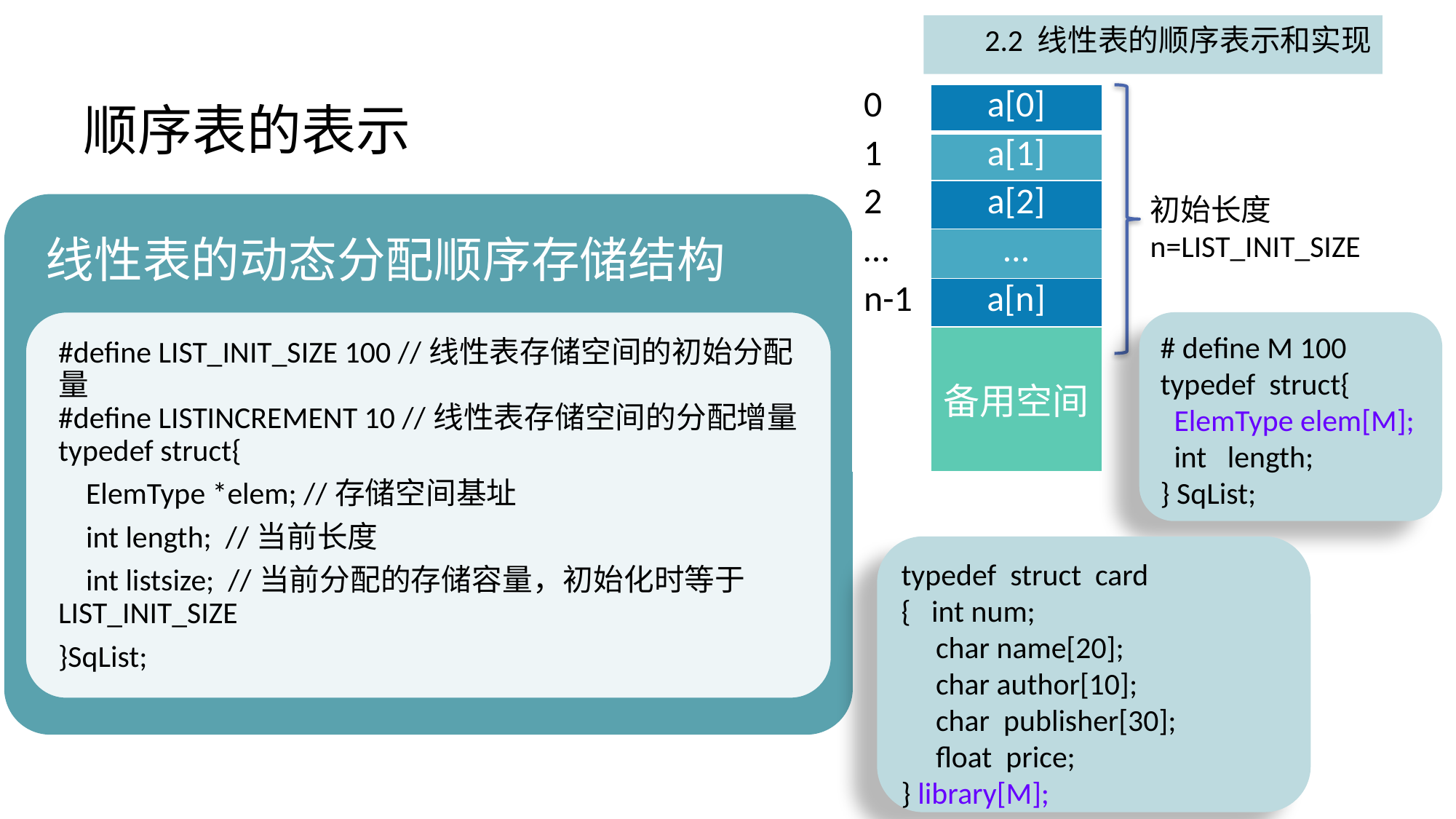

2.2 线性表的顺序表示和实现

| 0 | a[0] |
| --- | --- |
| 1 | a[1] |
| 2 | a[2] |
| … | … |
| n-1 | a[n] |
|  | 备用空间 |
|  |  |
|  |  |

# 顺序表的表示
初始长度n=LIST_INIT_SIZE
线性表的动态分配顺序存储结构
#define LIST_INIT_SIZE 100 //线性表存储空间的初始分配量
#define LISTINCREMENT 10 //线性表存储空间的分配增量
typedef struct{
    ElemType *elem; //存储空间基址
    int length;  //当前长度
    int listsize;  //当前分配的存储容量，初始化时等于LIST_INIT_SIZE
}SqList;
# define M 100
typedef  struct{
  ElemType elem[M];
  int   length;
} SqList;

typedef  struct  card
{   int num;
     char name[20];
     char author[10];
     char  publisher[30];
     float  price;
} library[M];